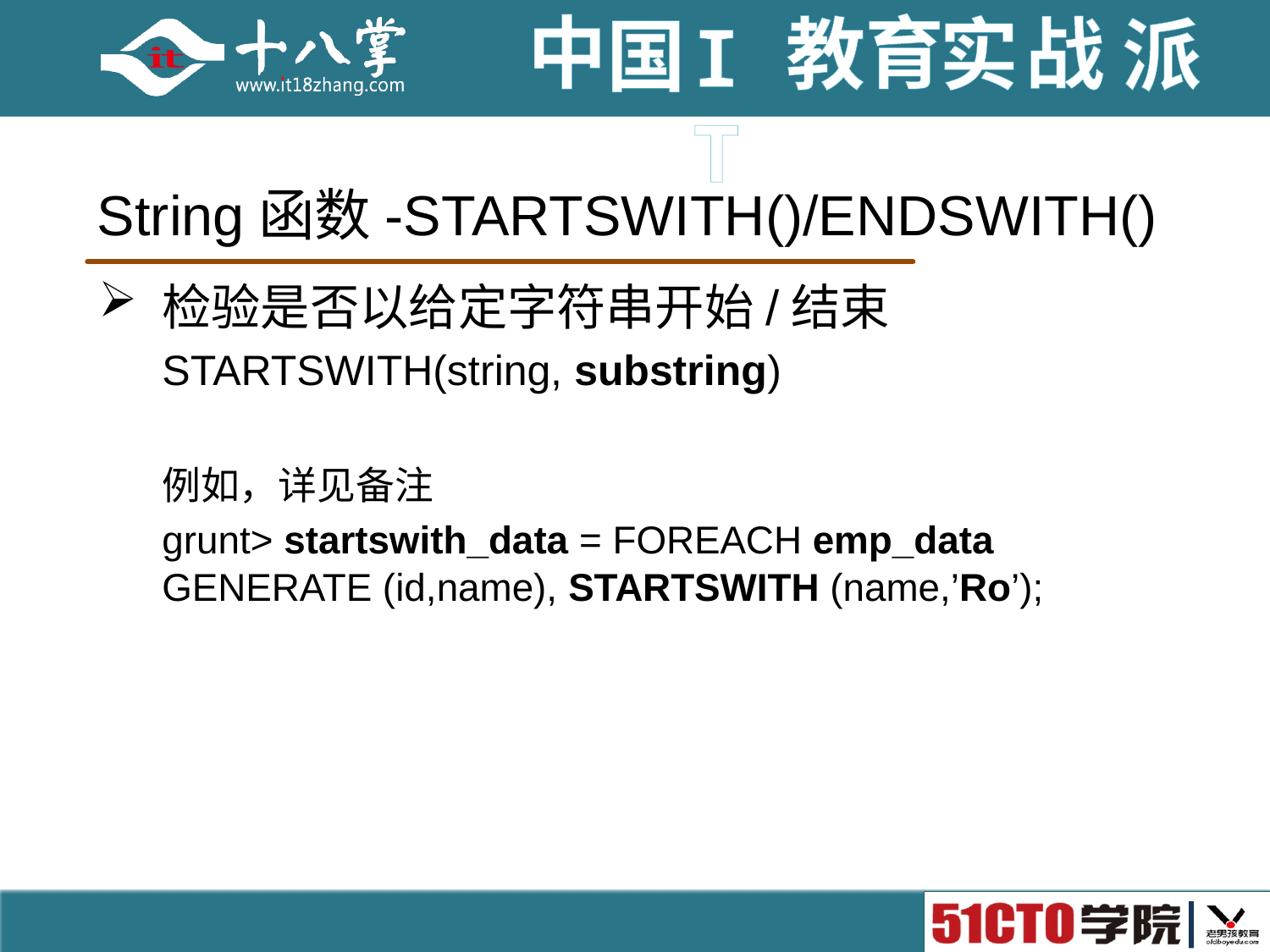

# String函数-STARTSWITH()/ENDSWITH()
检验是否以给定字符串开始/结束
STARTSWITH(string, substring)

例如，详见备注
grunt> startswith_data = FOREACH emp_data GENERATE (id,name), STARTSWITH (name,’Ro’);